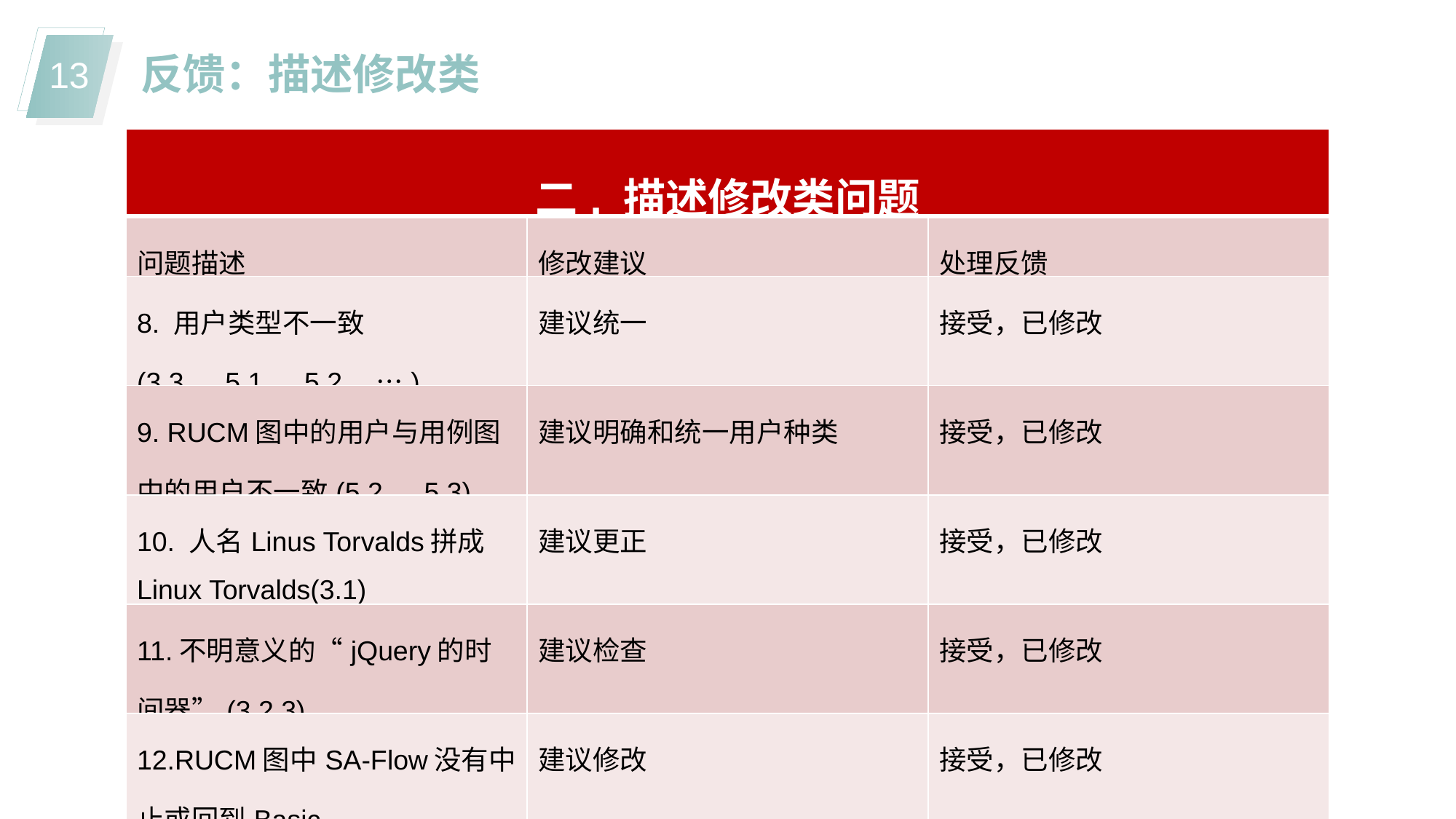

反馈：描述修改类
| 二. 描述修改类问题 |  |  |
| --- | --- | --- |
| 问题描述 | 修改建议 | 处理反馈 |
| 8. 用户类型不一致 (3.3、5.1、5.2、…) | 建议统一 | 接受，已修改 |
| 9. RUCM图中的用户与用例图中的用户不一致(5.2、5.3) | 建议明确和统一用户种类 | 接受，已修改 |
| 10. 人名Linus Torvalds拼成Linux Torvalds(3.1) | 建议更正 | 接受，已修改 |
| 11.不明意义的“jQuery的时间器”(3.2.3) | 建议检查 | 接受，已修改 |
| 12.RUCM图中SA-Flow没有中止或回到Basic-Flow(3.4、5.3) | 建议修改 | 接受，已修改 |